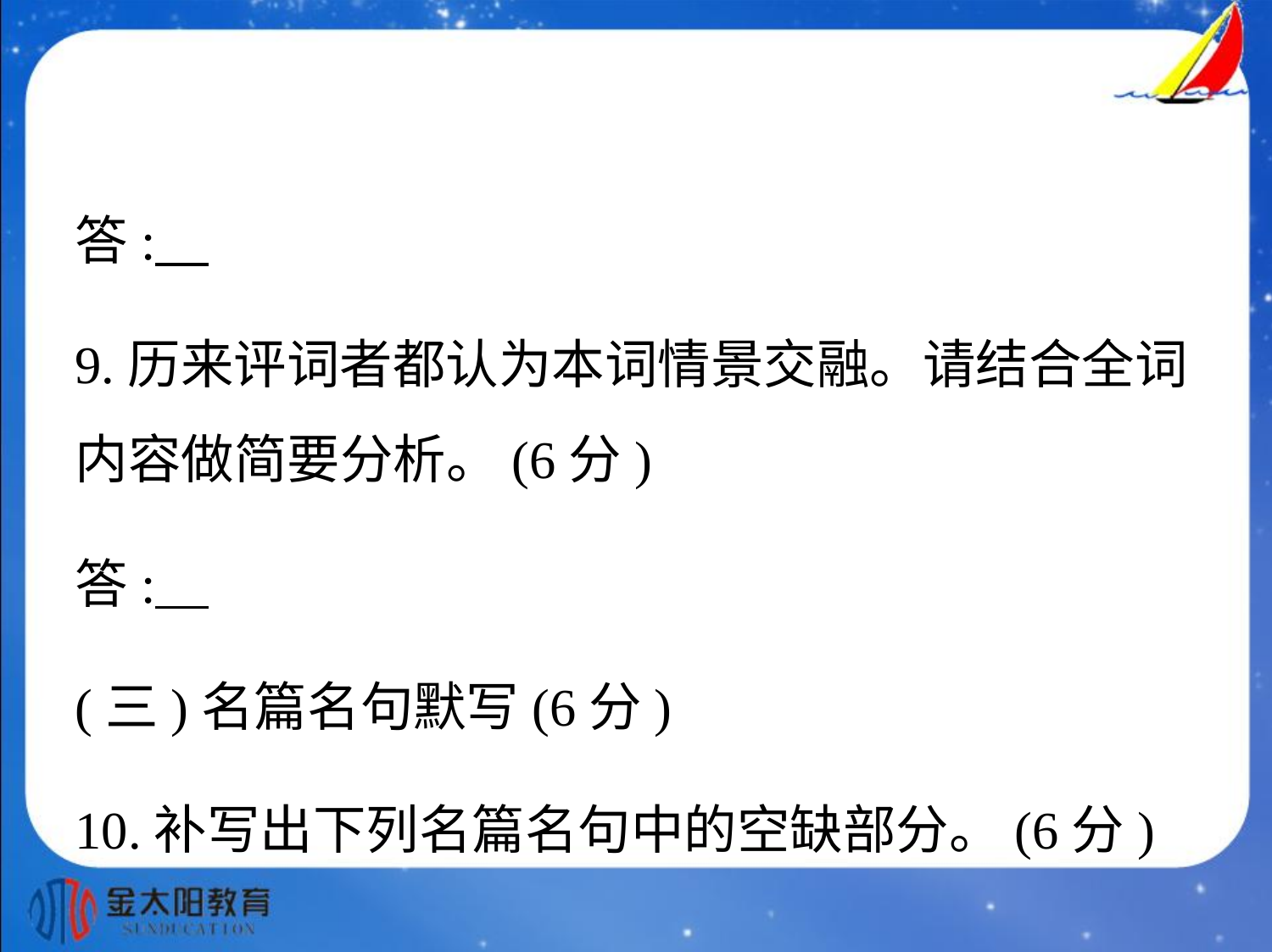

答:
9.历来评词者都认为本词情景交融。请结合全词
内容做简要分析。(6分)
答:
(三)名篇名句默写(6分)
10.补写出下列名篇名句中的空缺部分。(6分)